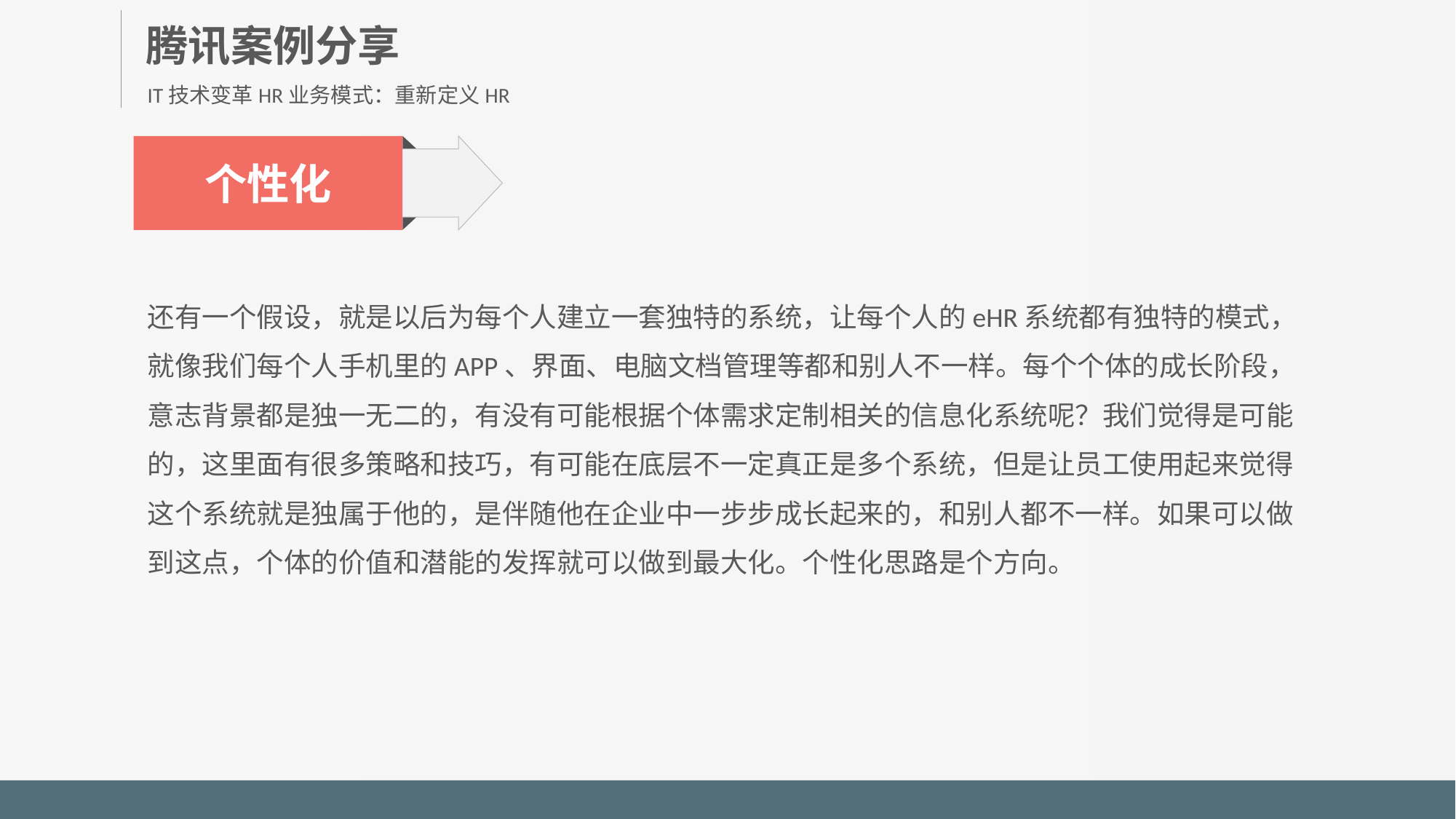

腾讯案例分享
IT技术变革HR业务模式：重新定义HR
个性化

还有一个假设，就是以后为每个人建立一套独特的系统，让每个人的eHR系统都有独特的模式，就像我们每个人手机里的APP、界面、电脑文档管理等都和别人不一样。每个个体的成长阶段，意志背景都是独一无二的，有没有可能根据个体需求定制相关的信息化系统呢？我们觉得是可能的，这里面有很多策略和技巧，有可能在底层不一定真正是多个系统，但是让员工使用起来觉得这个系统就是独属于他的，是伴随他在企业中一步步成长起来的，和别人都不一样。如果可以做到这点，个体的价值和潜能的发挥就可以做到最大化。个性化思路是个方向。